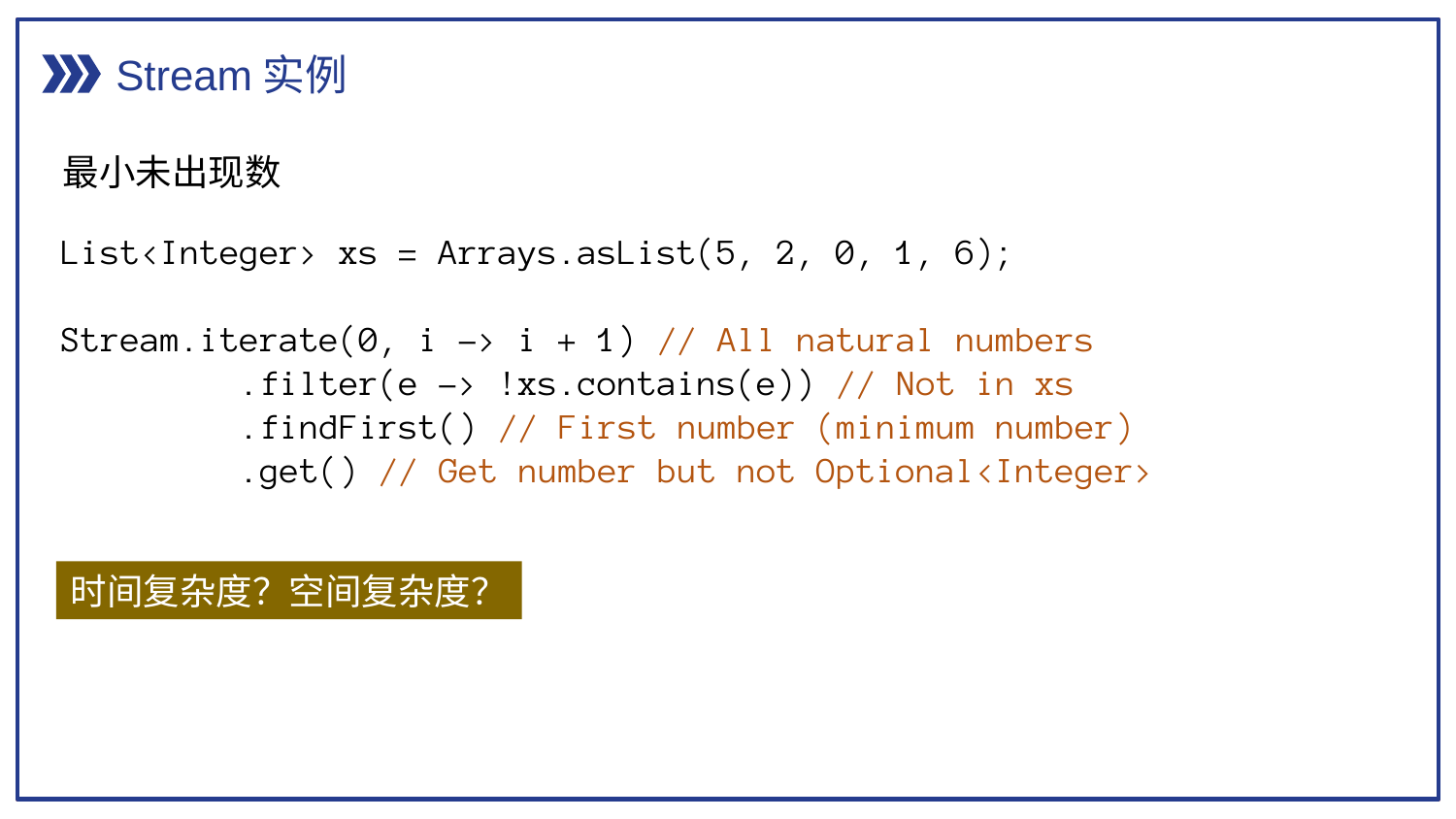

Stream实例

最小未出现数
List<Integer> xs = Arrays.asList(5, 2, 0, 1, 6);

Stream.iterate(0, i -> i + 1) // All natural numbers
         .filter(e -> !xs.contains(e)) // Not in xs
         .findFirst() // First number (minimum number)
         .get() // Get number but not Optional<Integer>
时间复杂度？空间复杂度？